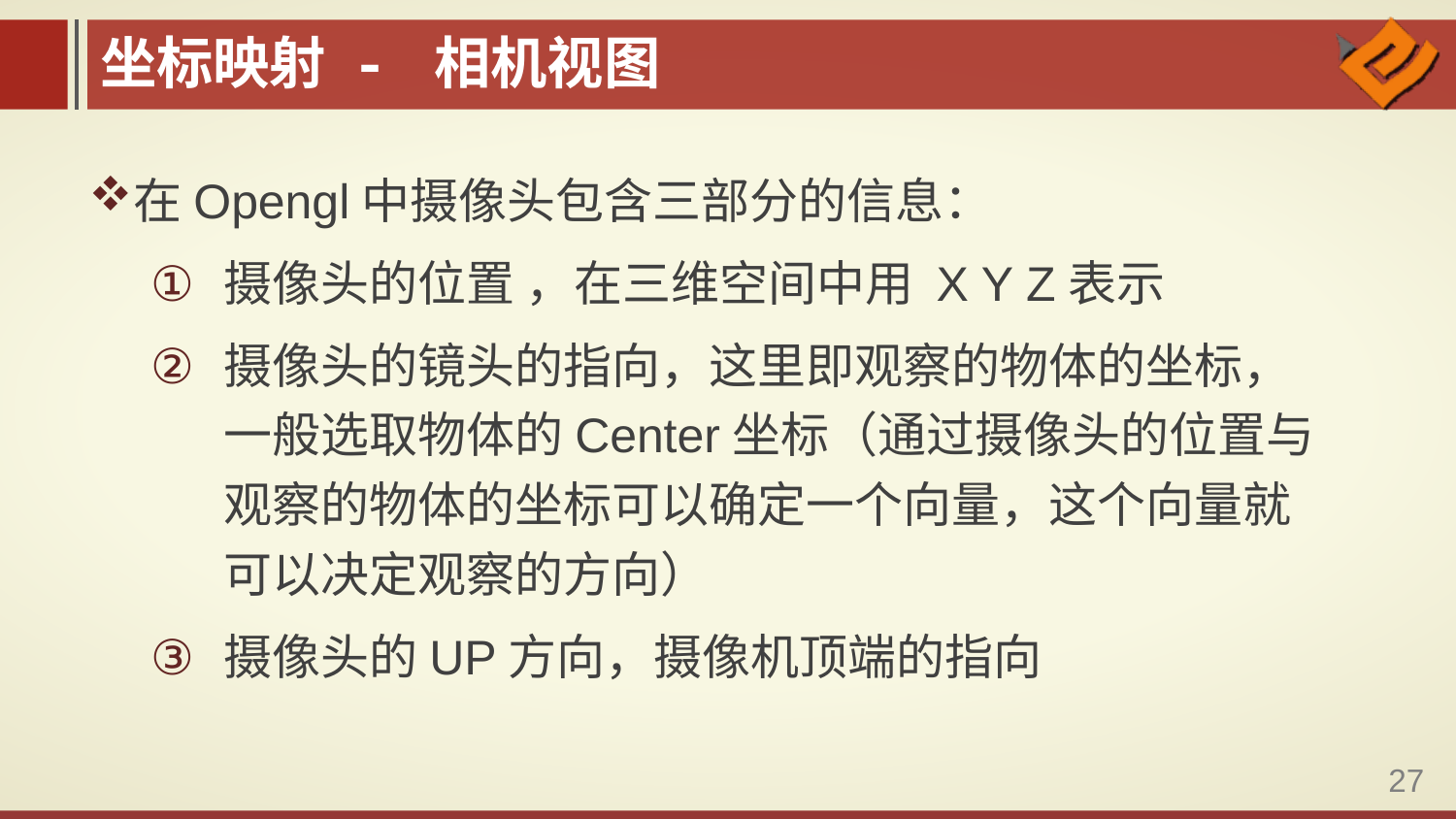

坐标映射 - 相机视图
在Opengl中摄像头包含三部分的信息：
摄像头的位置 ，在三维空间中用 X Y Z表示
摄像头的镜头的指向，这里即观察的物体的坐标，一般选取物体的Center坐标（通过摄像头的位置与观察的物体的坐标可以确定一个向量，这个向量就可以决定观察的方向）
摄像头的UP方向，摄像机顶端的指向